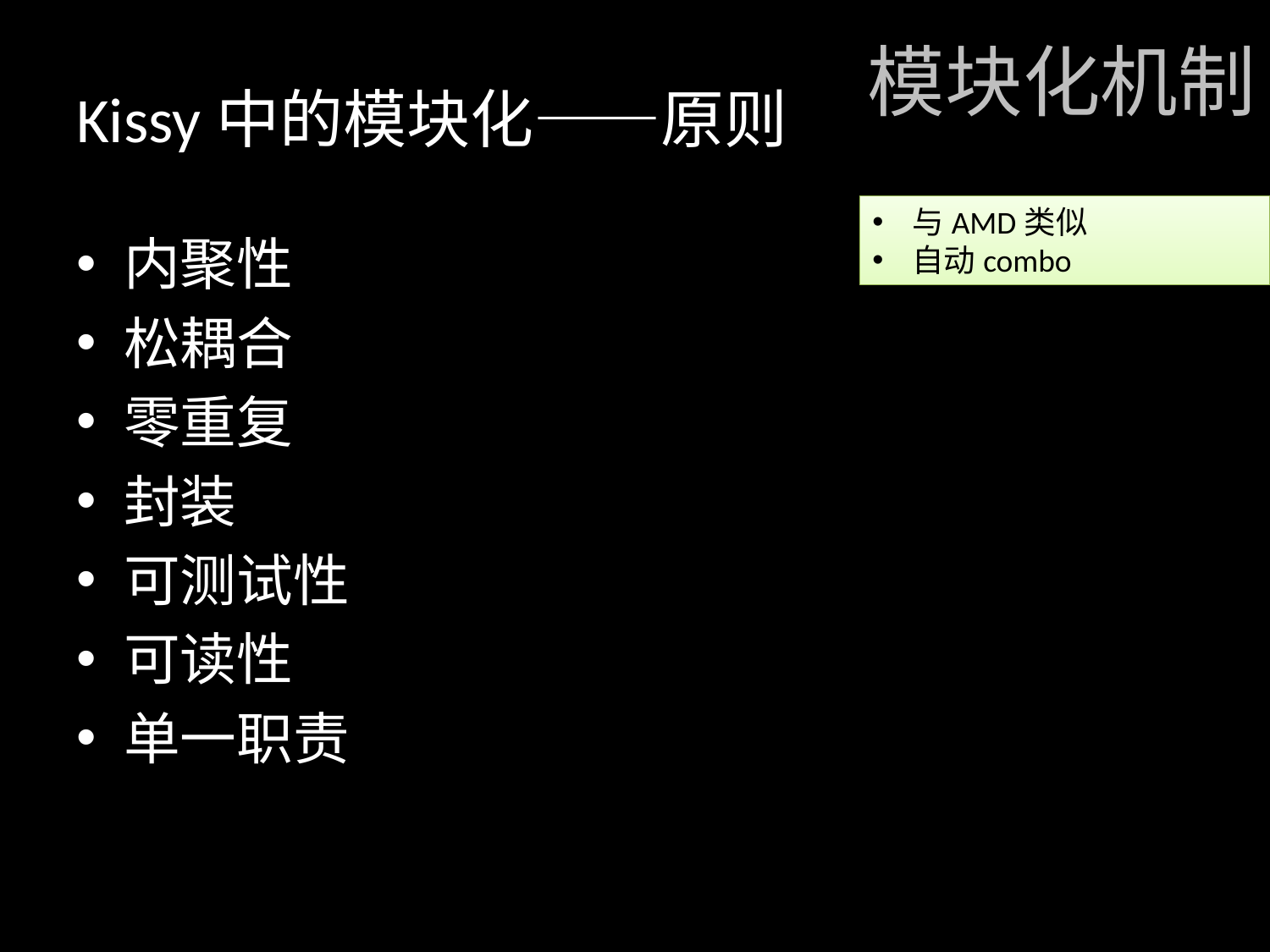

模块化机制
# Kissy中的模块化——原则
与AMD类似
自动combo
内聚性
松耦合
零重复
封装
可测试性
可读性
单一职责